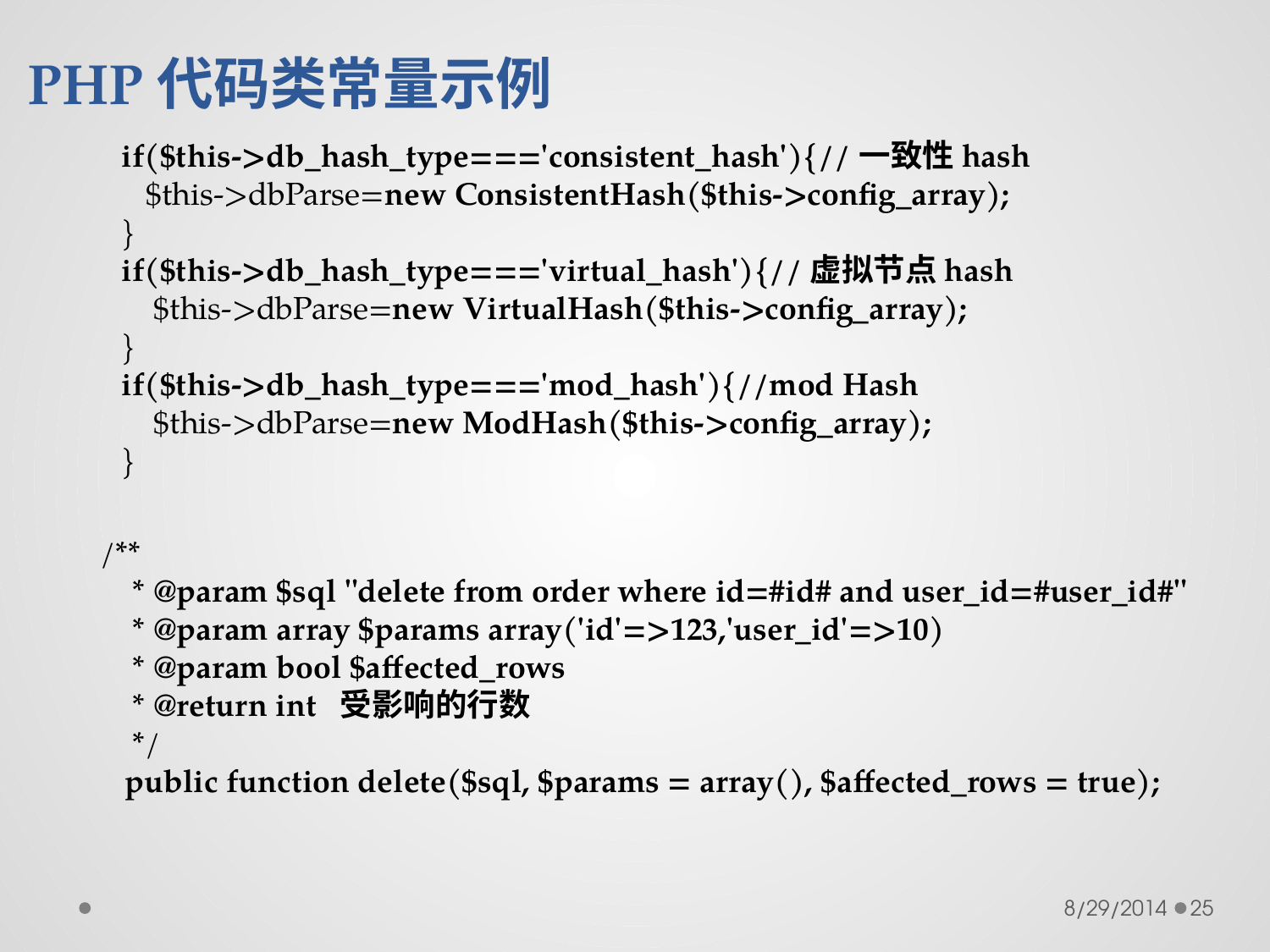

PHP代码类常量示例
        if($this->db_hash_type==='consistent_hash'){//一致性hash
           $this->dbParse=new ConsistentHash($this->config_array);
        }
        if($this->db_hash_type==='virtual_hash'){//虚拟节点hash
            $this->dbParse=new VirtualHash($this->config_array);
        }
        if($this->db_hash_type==='mod_hash'){//mod Hash
            $this->dbParse=new ModHash($this->config_array);
        }
 /**
     * @param $sql "delete from order where id=#id# and user_id=#user_id#"
     * @param array $params array('id'=>123,'user_id'=>10)
     * @param bool $affected_rows
     * @return int  受影响的行数
     */
    public function delete($sql, $params = array(), $affected_rows = true);
8/29/2014
25